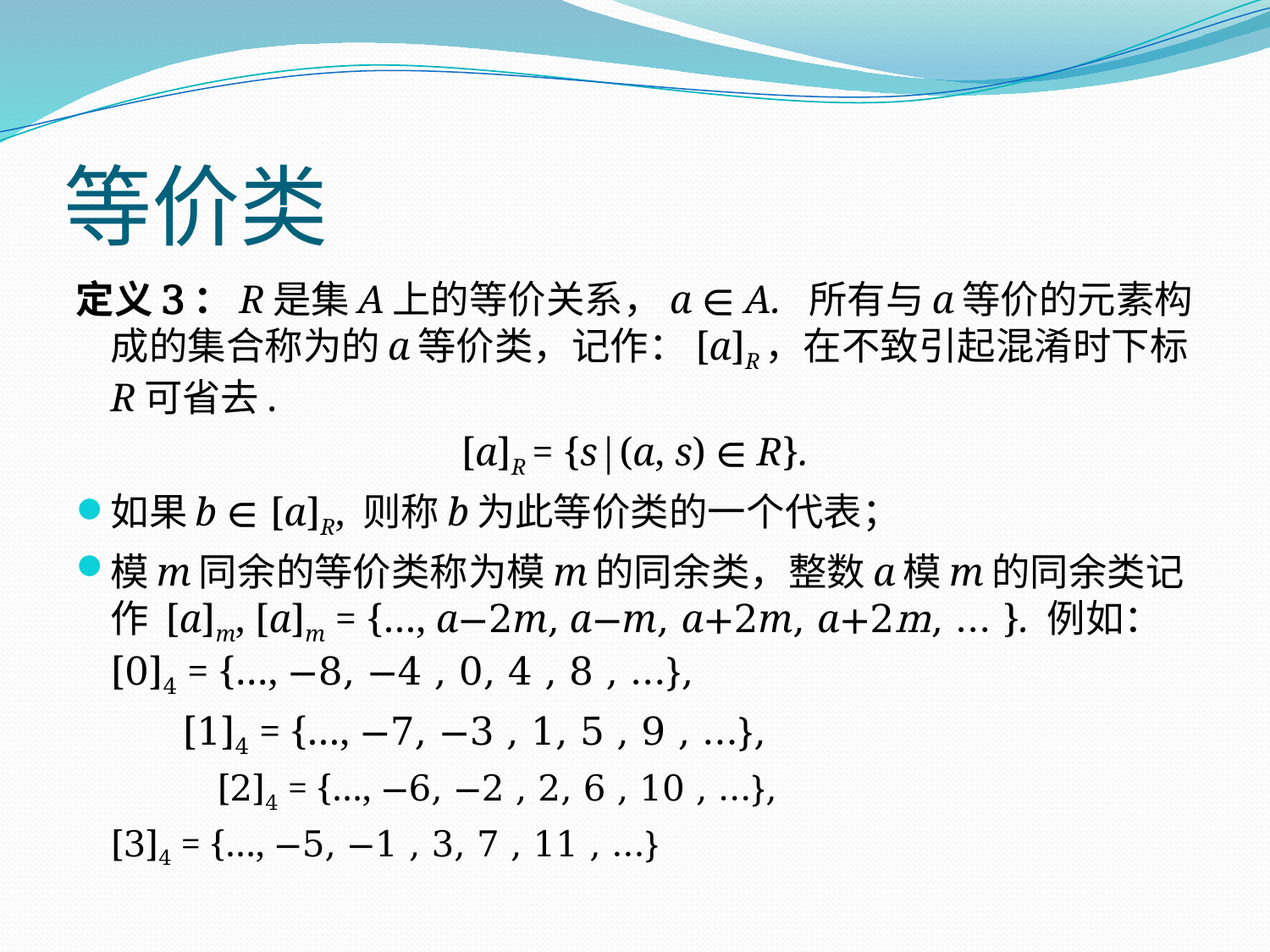

# 等价类
定义3：R是集A上的等价关系，a ∊ A.  所有与a等价的元素构成的集合称为的a等价类，记作：[a]R，在不致引起混淆时下标R可省去.
[a]R = {s|(a, s) ∈ R}.
如果b ∈ [a]R, 则称b为此等价类的一个代表；
模m同余的等价类称为模m的同余类，整数a模m的同余类记作 [a]m, [a]m = {…, a−2m, a−m, a+2m, a+2m, … }. 例如： 	[0]4 = {…, −8, −4 , 0, 4 , 8 , …},
	[1]4 = {…, −7, −3 , 1, 5 , 9 , …},
    	[2]4 = {…, −6, −2 , 2, 6 , 10 , …},
		[3]4 = {…, −5, −1 , 3, 7 , 11 , …}